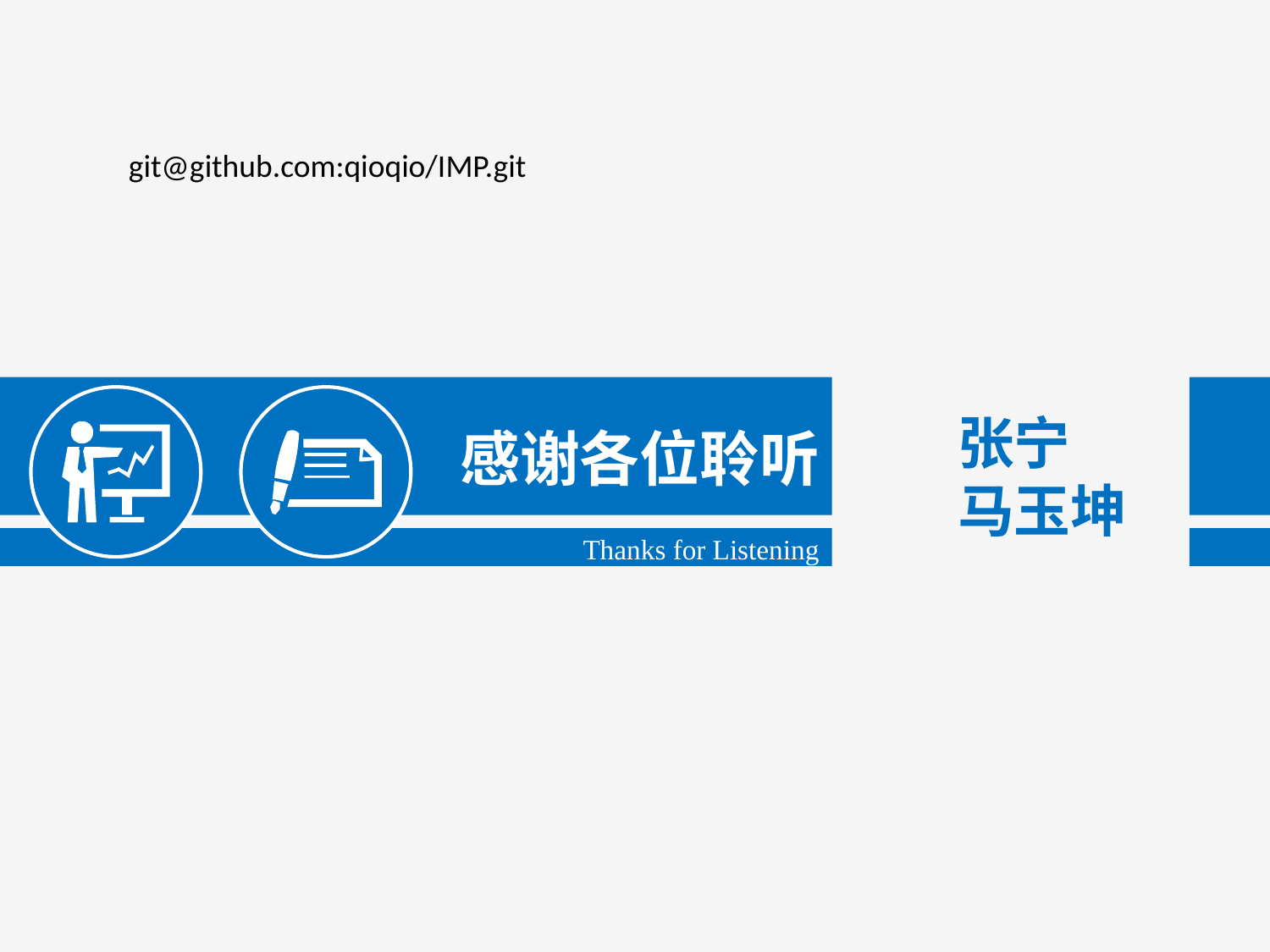

git@github.com:qioqio/IMP.git

感谢各位聆听
Thanks for Listening

张宁
马玉坤